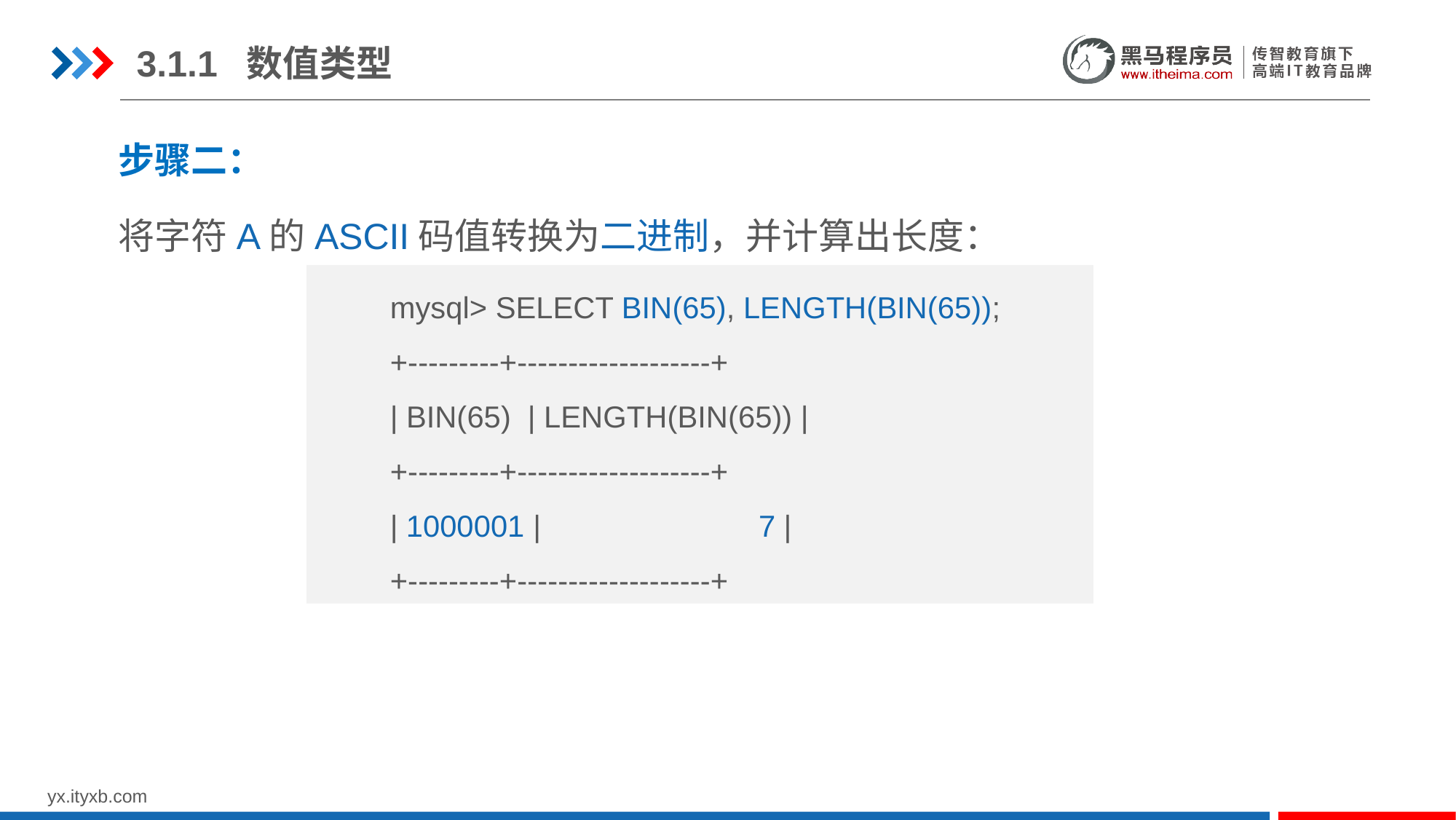

3.1.1  数值类型
步骤二：
将字符A的ASCII码值转换为二进制，并计算出长度：
mysql> SELECT BIN(65), LENGTH(BIN(65));
+---------+-------------------+
| BIN(65)  | LENGTH(BIN(65)) |
+---------+-------------------+
| 1000001 |                          7 |
+---------+-------------------+